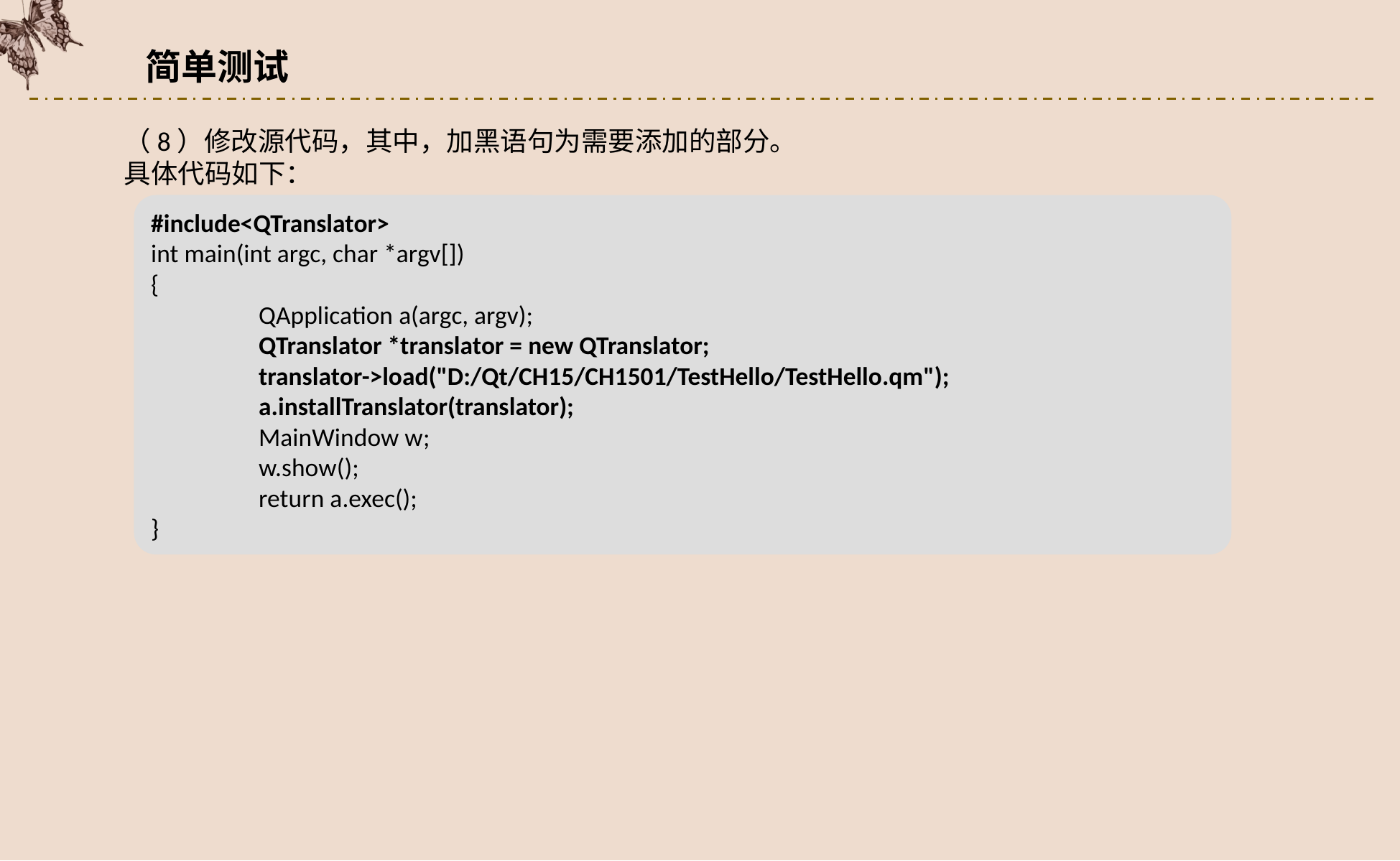

简单测试
（8）修改源代码，其中，加黑语句为需要添加的部分。
具体代码如下：
#include<QTranslator>
int main(int argc, char *argv[])
{
	QApplication a(argc, argv);
	QTranslator *translator = new QTranslator;
	translator->load("D:/Qt/CH15/CH1501/TestHello/TestHello.qm");
	a.installTranslator(translator);
	MainWindow w;
	w.show();
	return a.exec();
}